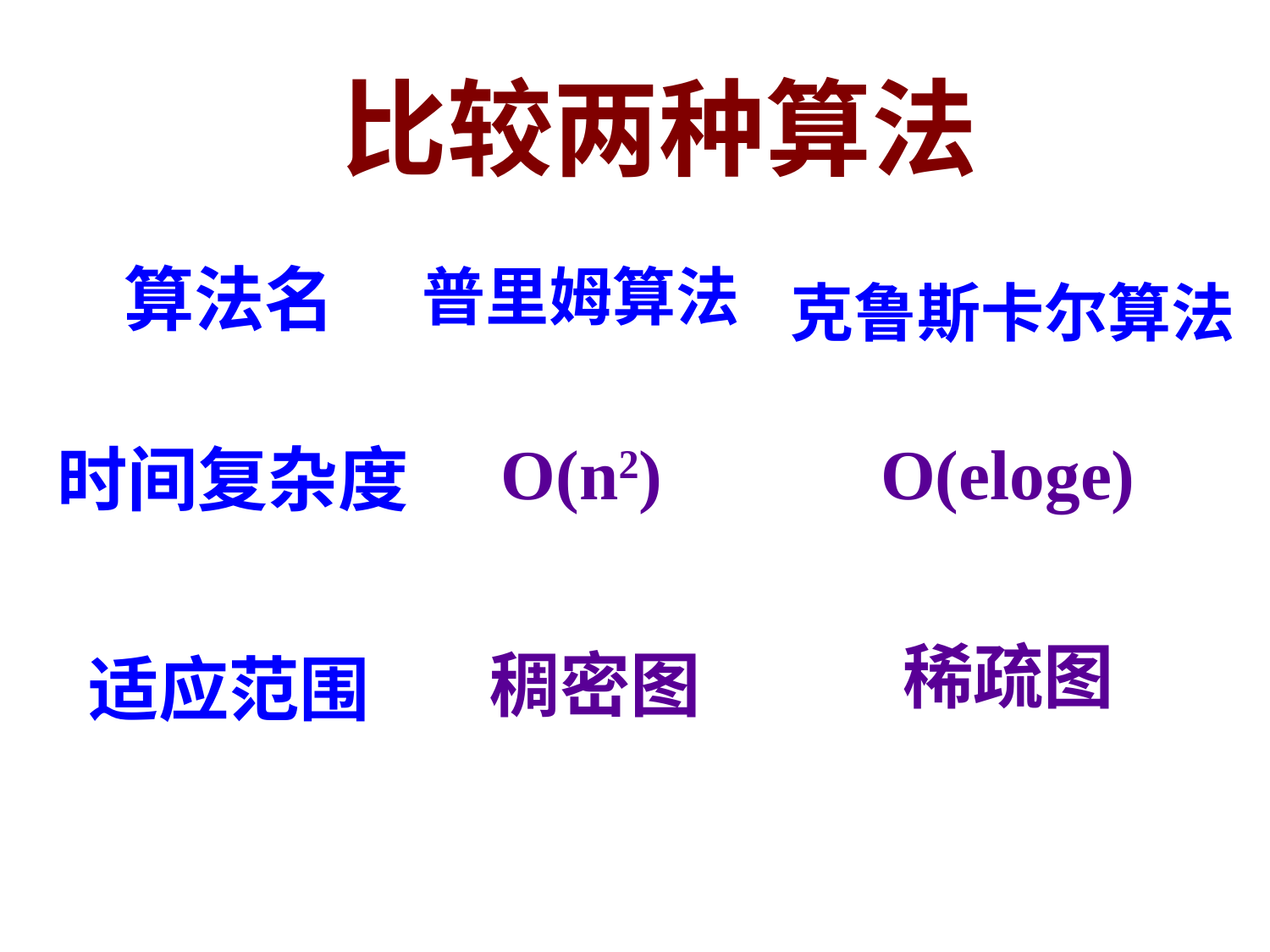

比较两种算法
克鲁斯卡尔算法
算法名
普里姆算法
O(n2)
O(eloge)
时间复杂度
稀疏图
稠密图
适应范围